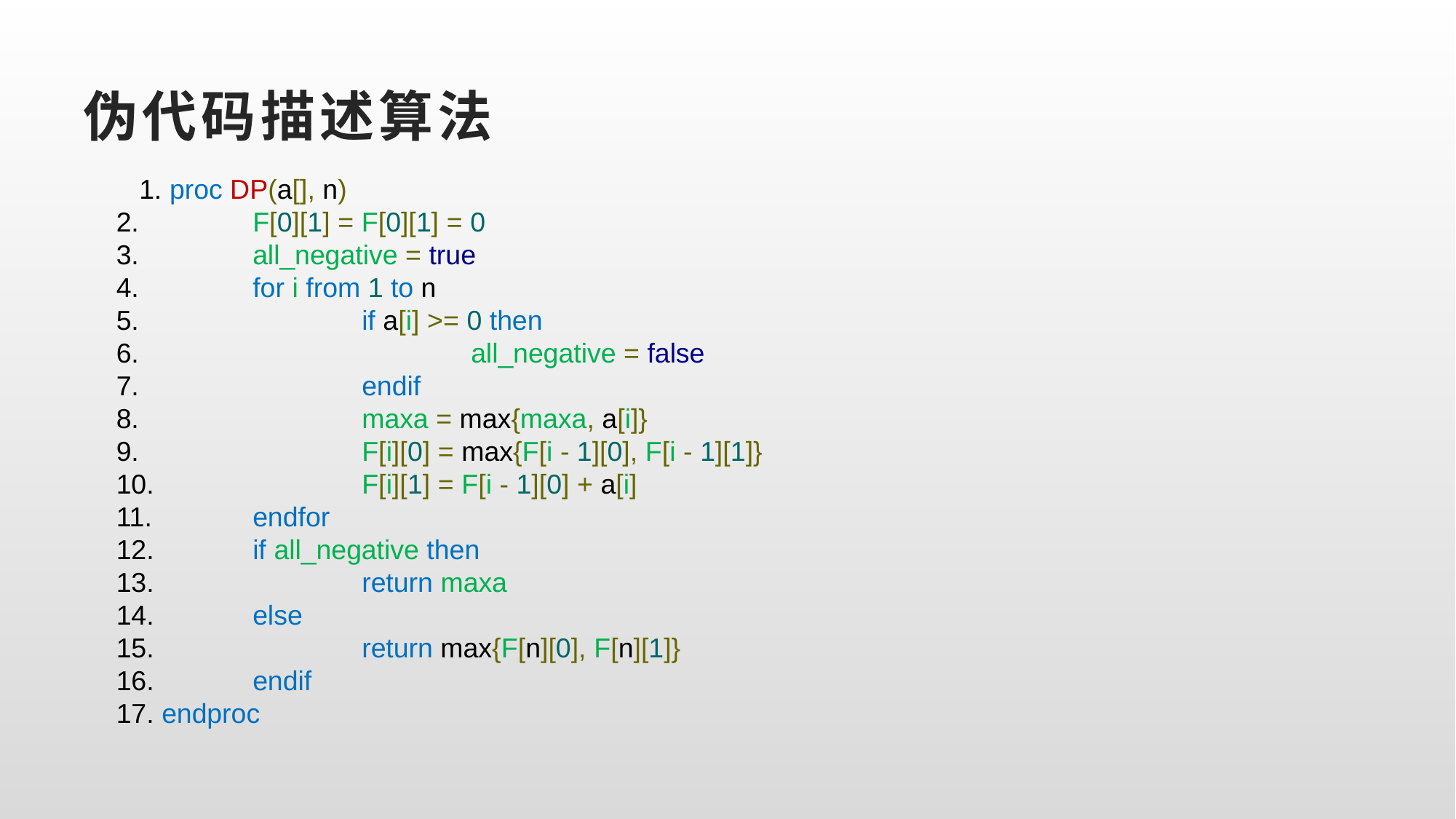

# 伪代码描述算法
   1. proc DP(a[], n)
2. 	F[0][1] = F[0][1] = 0
3. 	all_negative = true
4. 	for i from 1 to n
5. 		if a[i] >= 0 then
6. 			all_negative = false
7. 		endif
8. 		maxa = max{maxa, a[i]}
9. 		F[i][0] = max{F[i - 1][0], F[i - 1][1]}
10. 		F[i][1] = F[i - 1][0] + a[i]
11. 	endfor
12. 	if all_negative then
13. 		return maxa
14. 	else
15. 		return max{F[n][0], F[n][1]}
16. 	endif
17. endproc